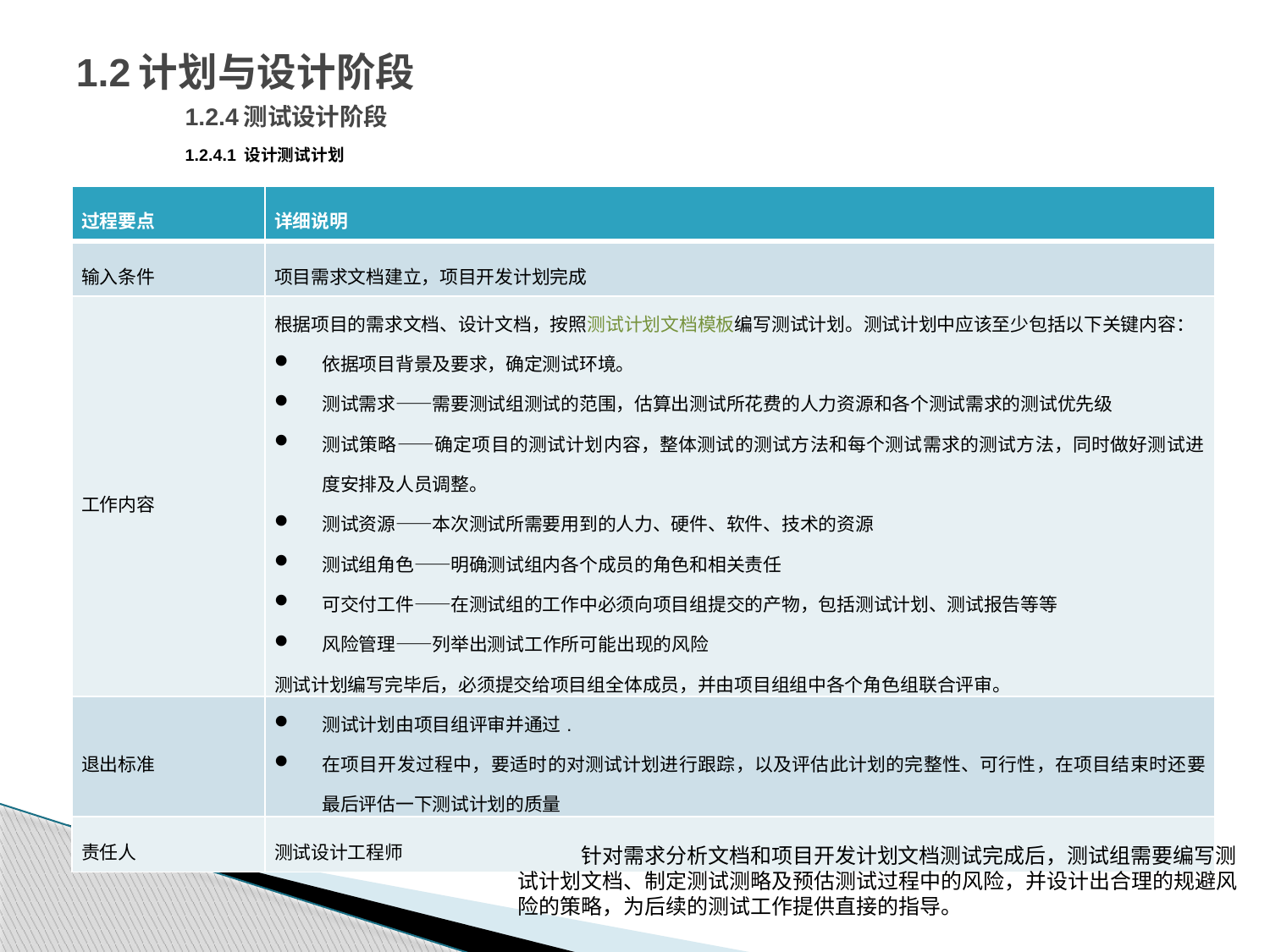

# 1.2计划与设计阶段 1.2.4测试设计阶段 1.2.4.1 设计测试计划
| 过程要点 | 详细说明 |
| --- | --- |
| 输入条件 | 项目需求文档建立，项目开发计划完成 |
| 工作内容 | 根据项目的需求文档、设计文档，按照测试计划文档模板编写测试计划。测试计划中应该至少包括以下关键内容： 依据项目背景及要求，确定测试环境。 测试需求——需要测试组测试的范围，估算出测试所花费的人力资源和各个测试需求的测试优先级 测试策略——确定项目的测试计划内容，整体测试的测试方法和每个测试需求的测试方法，同时做好测试进度安排及人员调整。 测试资源——本次测试所需要用到的人力、硬件、软件、技术的资源 测试组角色——明确测试组内各个成员的角色和相关责任 可交付工件——在测试组的工作中必须向项目组提交的产物，包括测试计划、测试报告等等 风险管理——列举出测试工作所可能出现的风险 测试计划编写完毕后，必须提交给项目组全体成员，并由项目组组中各个角色组联合评审。 |
| 退出标准 | 测试计划由项目组评审并通过. 在项目开发过程中，要适时的对测试计划进行跟踪，以及评估此计划的完整性、可行性，在项目结束时还要最后评估一下测试计划的质量 |
| 责任人 | 测试设计工程师 |
针对需求分析文档和项目开发计划文档测试完成后，测试组需要编写测试计划文档、制定测试测略及预估测试过程中的风险，并设计出合理的规避风险的策略，为后续的测试工作提供直接的指导。